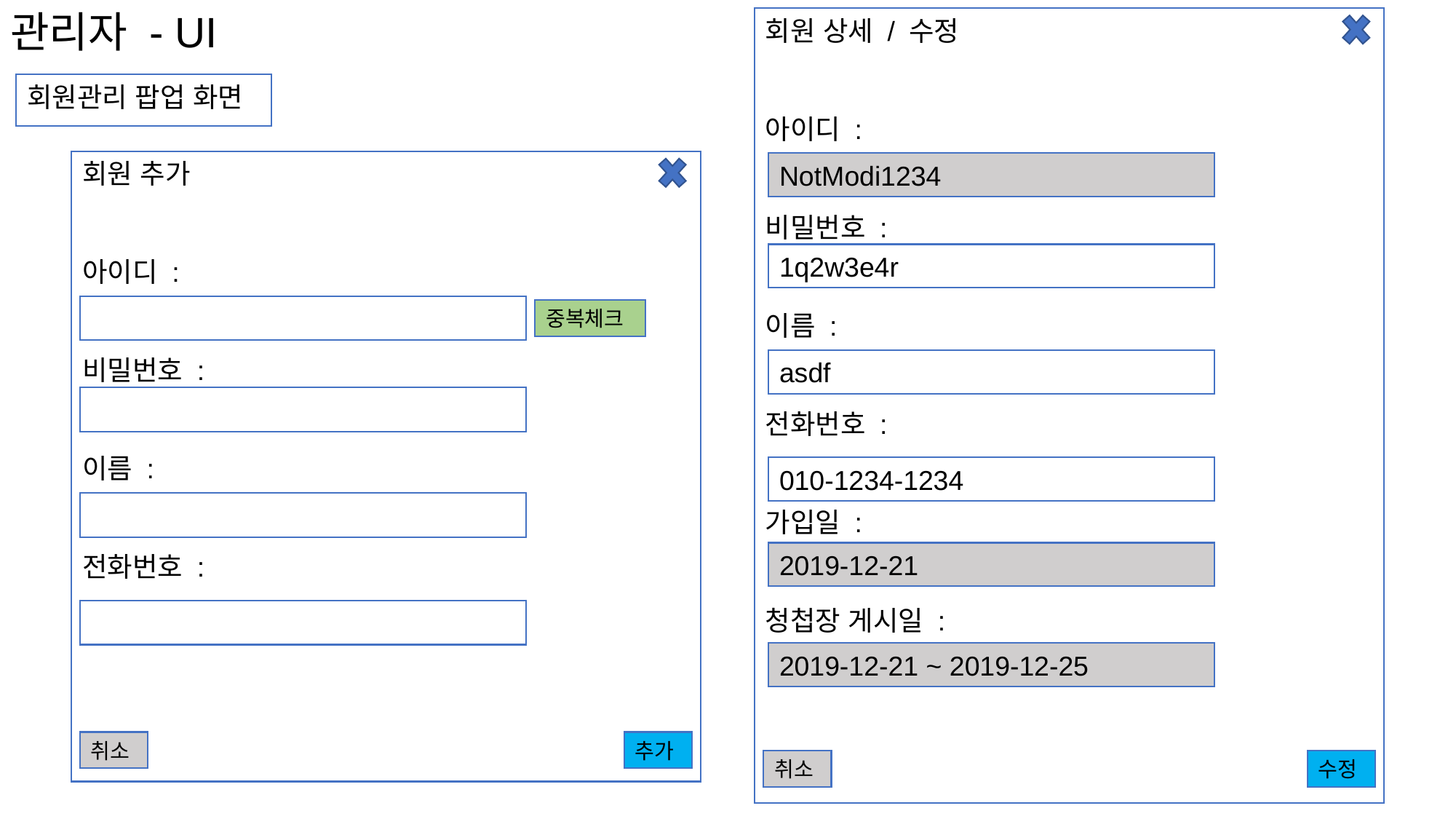

관리자 - UI
회원 상세 / 수정

아이디 :

비밀번호 :

이름 :

전화번호 :

가입일 :

청첩장 게시일 :

회원관리 팝업 화면
회원 추가

아이디 :

비밀번호 :

이름 :

전화번호 :

NotModi1234
1q2w3e4r

중복체크
asdf

010-1234-1234

2019-12-21

2019-12-21 ~ 2019-12-25
취소
추가
취소
수정